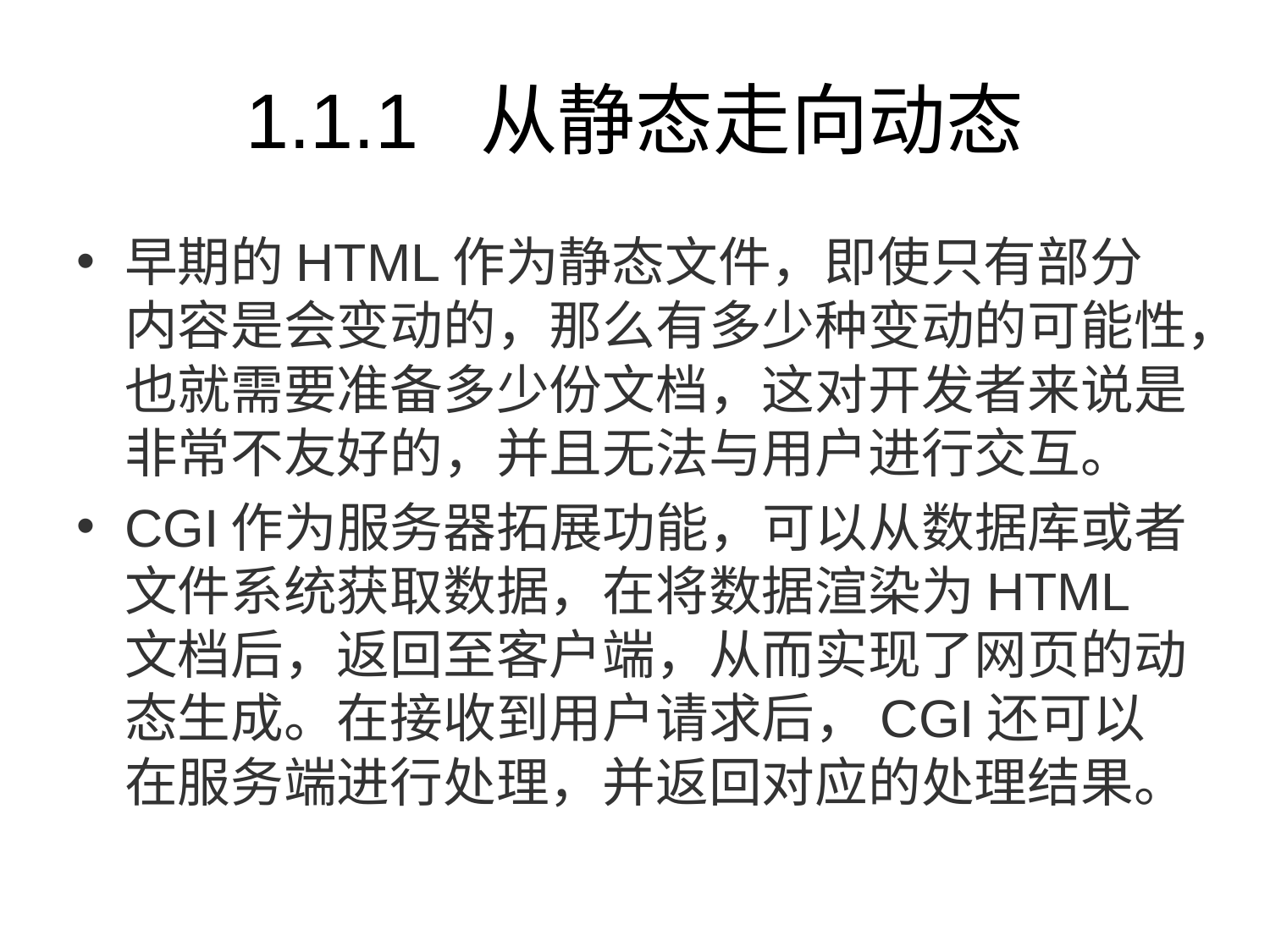

# 1.1.1  从静态走向动态
早期的HTML作为静态文件，即使只有部分内容是会变动的，那么有多少种变动的可能性，也就需要准备多少份文档，这对开发者来说是非常不友好的，并且无法与用户进行交互。
CGI作为服务器拓展功能，可以从数据库或者文件系统获取数据，在将数据渲染为HTML文档后，返回至客户端，从而实现了网页的动态生成。在接收到用户请求后，CGI还可以在服务端进行处理，并返回对应的处理结果。